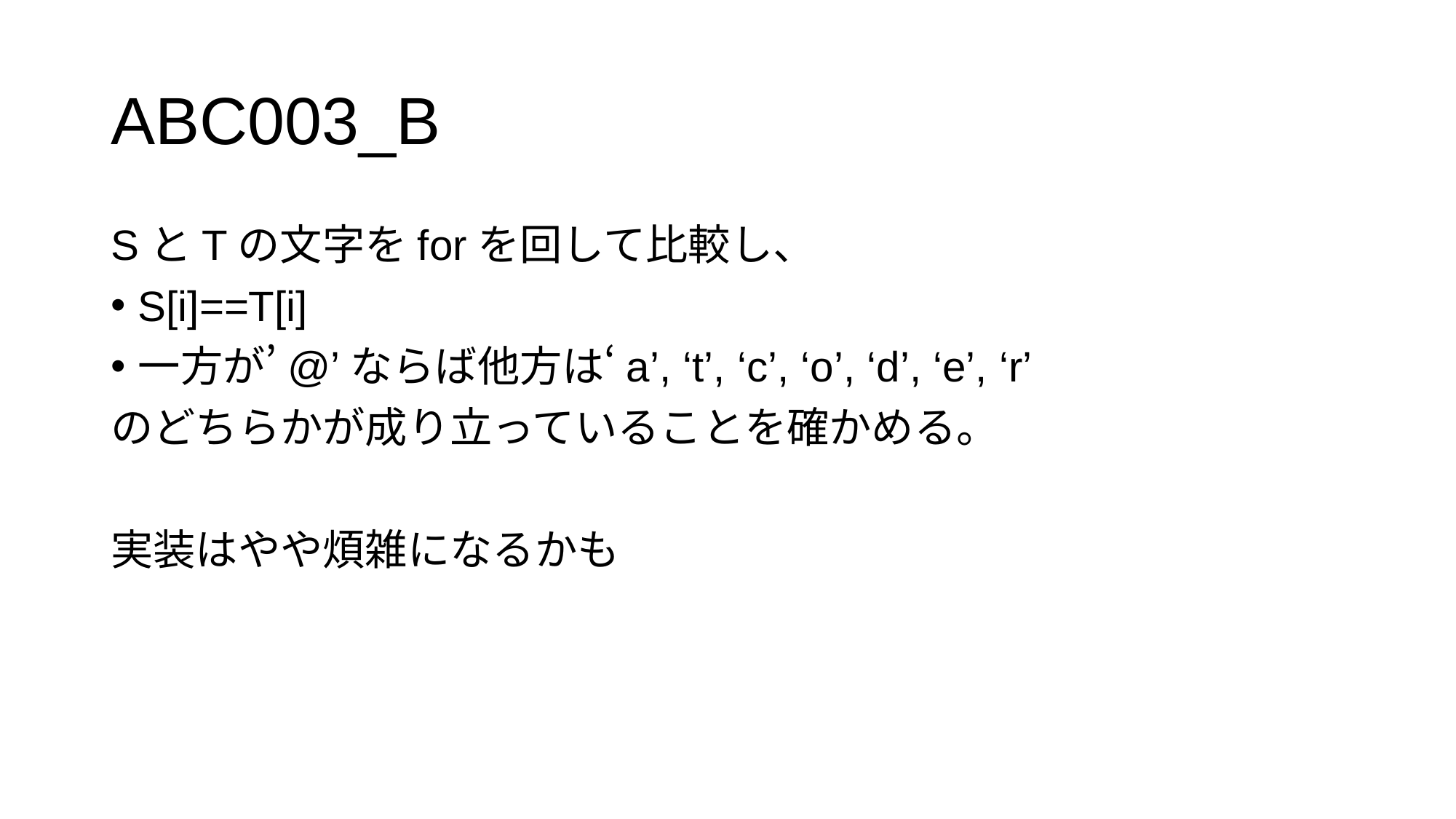

# ABC003_B
SとTの文字をforを回して比較し、
S[i]==T[i]
一方が’@’ならば他方は‘a’, ‘t’, ‘c’, ‘o’, ‘d’, ‘e’, ‘r’
のどちらかが成り立っていることを確かめる。

実装はやや煩雑になるかも